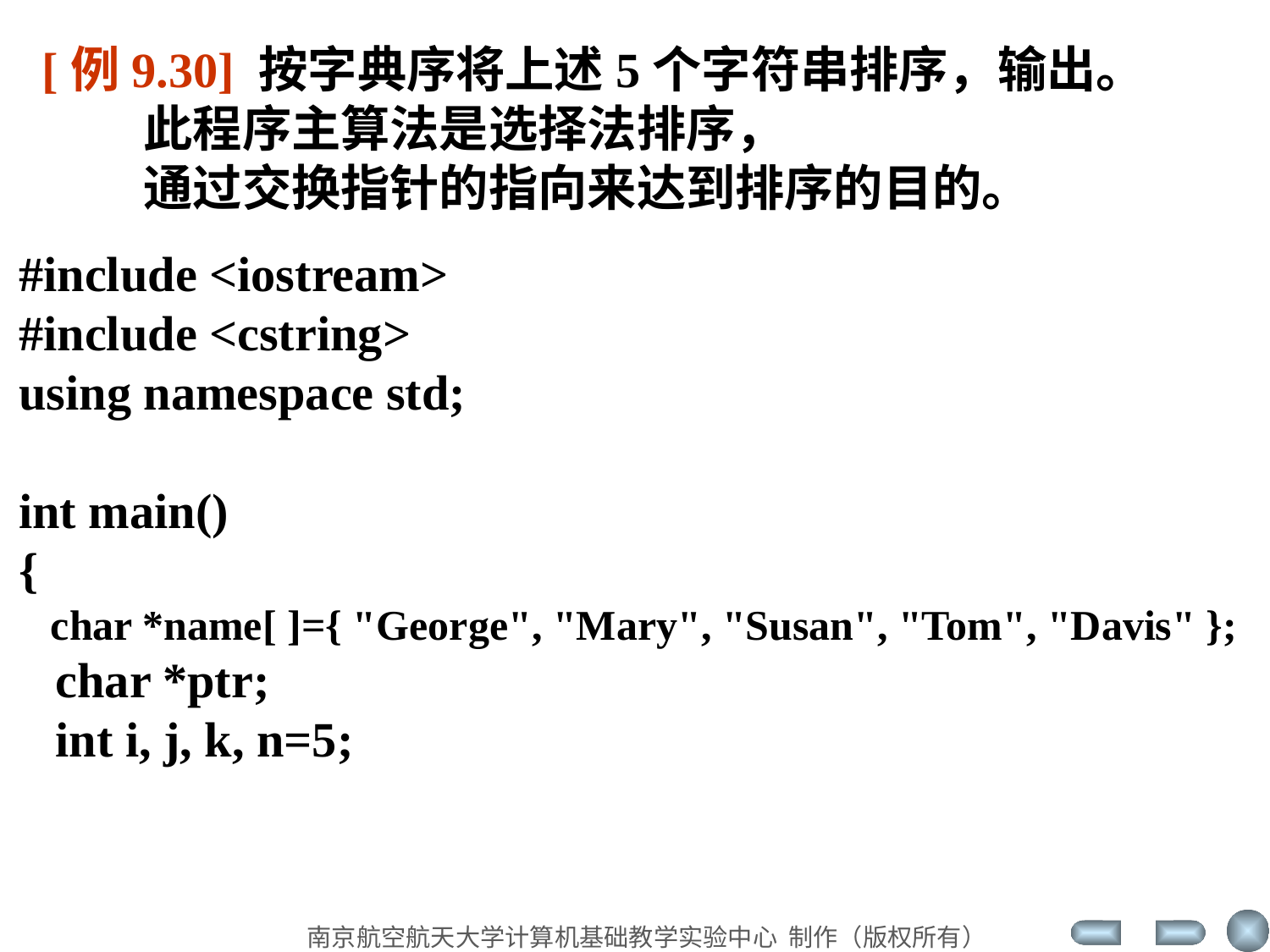

[例9.30] 按字典序将上述5个字符串排序，输出。
        此程序主算法是选择法排序，
        通过交换指针的指向来达到排序的目的。
#include <iostream>
#include <cstring>
using namespace std;

int main()
{
   char *name[ ]={ "George", "Mary", "Susan", "Tom", "Davis" };
   char *ptr;
   int i, j, k, n=5;